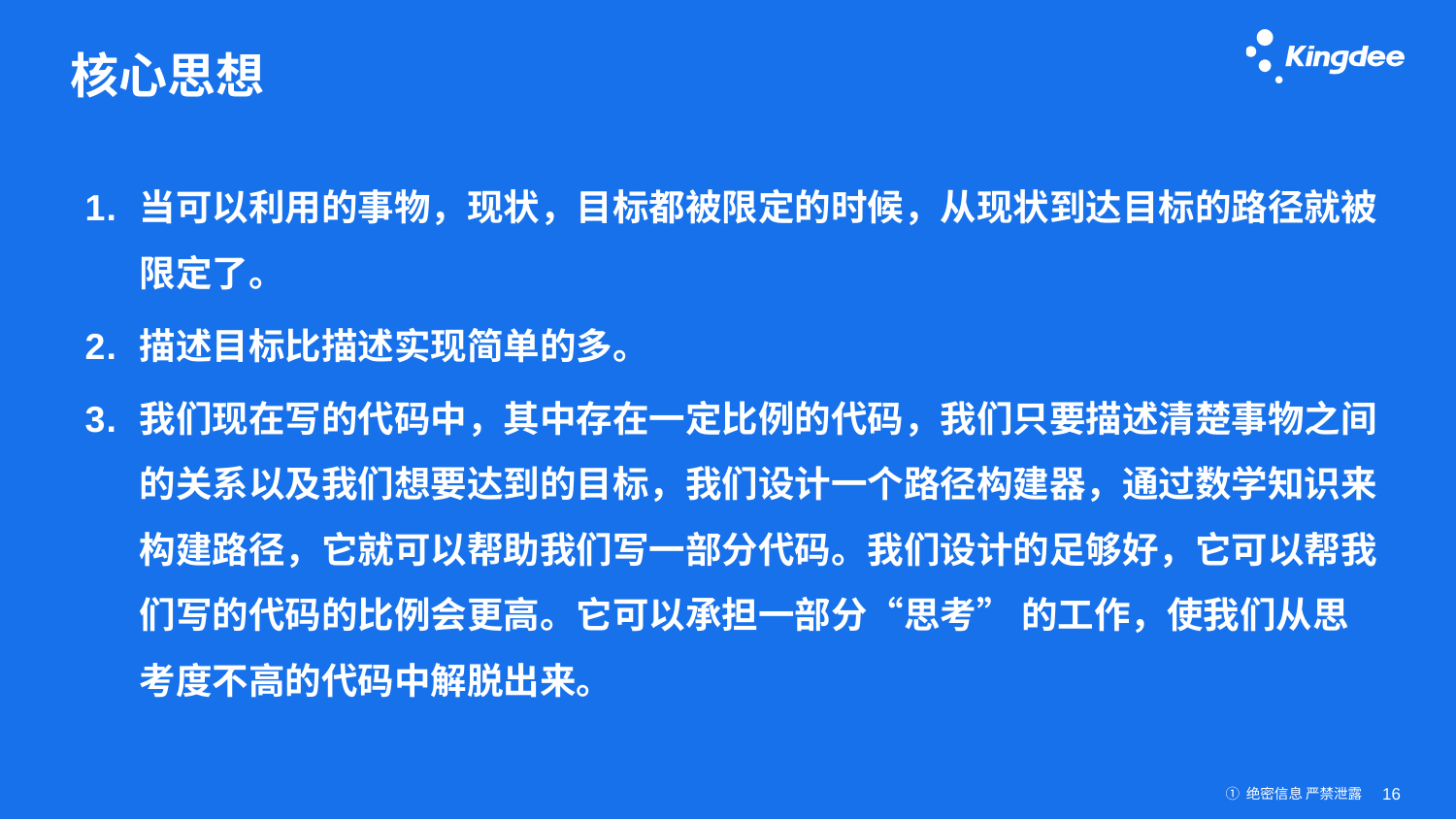

核心思想
当可以利用的事物，现状，目标都被限定的时候，从现状到达目标的路径就被限定了。
描述目标比描述实现简单的多。
我们现在写的代码中，其中存在一定比例的代码，我们只要描述清楚事物之间的关系以及我们想要达到的目标，我们设计一个路径构建器，通过数学知识来构建路径，它就可以帮助我们写一部分代码。我们设计的足够好，它可以帮我们写的代码的比例会更高。它可以承担一部分“思考” 的工作，使我们从思考度不高的代码中解脱出来。